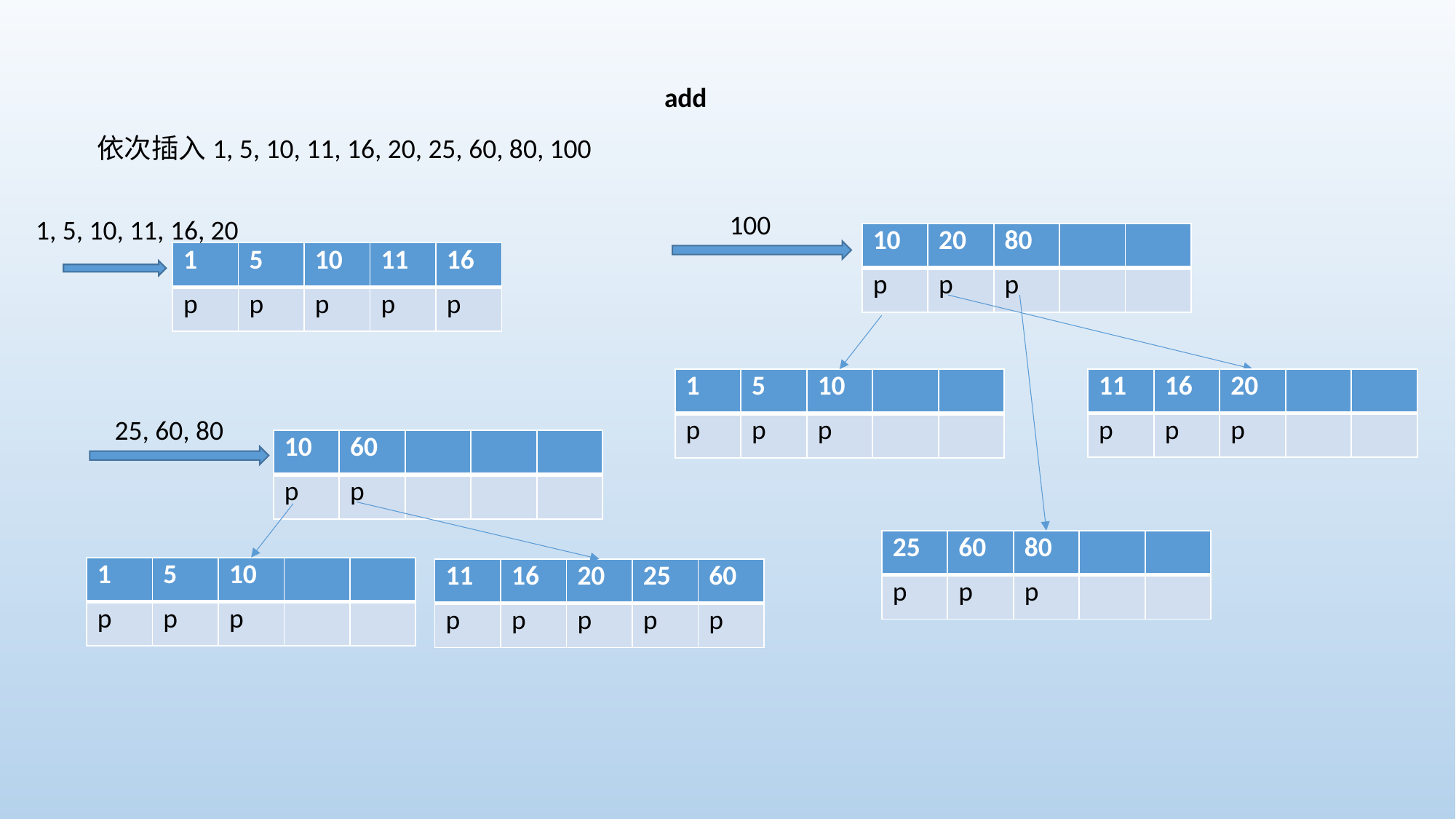

add
依次插入1, 5, 10, 11, 16, 20, 25, 60, 80, 100
100
1, 5, 10, 11, 16, 20
| 10 | 20 | 80 |  |  |
| --- | --- | --- | --- | --- |
| p | p | p |  |  |

| 1 | 5 | 10 | 11 | 16 |
| --- | --- | --- | --- | --- |
| p | p | p | p | p |

| 11 | 16 | 20 |  |  |
| --- | --- | --- | --- | --- |
| p | p | p |  |  |
| 1 | 5 | 10 |  |  |
| --- | --- | --- | --- | --- |
| p | p | p |  |  |
25, 60, 80
| 10 | 60 |  |  |  |
| --- | --- | --- | --- | --- |
| p | p |  |  |  |

| 25 | 60 | 80 |  |  |
| --- | --- | --- | --- | --- |
| p | p | p |  |  |
| 1 | 5 | 10 |  |  |
| --- | --- | --- | --- | --- |
| p | p | p |  |  |
| 11 | 16 | 20 | 25 | 60 |
| --- | --- | --- | --- | --- |
| p | p | p | p | p |